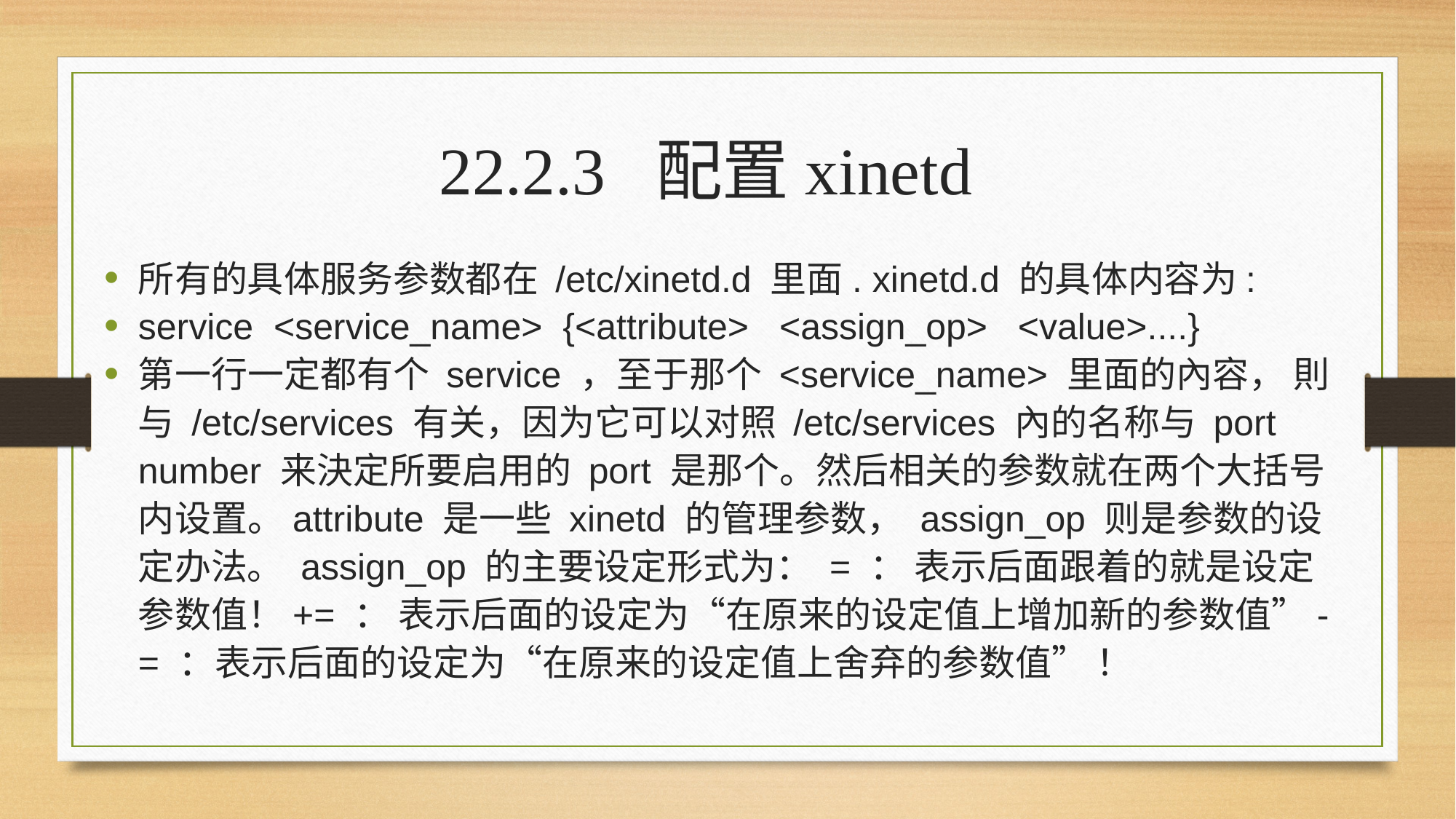

# 22.2.3  配置xinetd
所有的具体服务参数都在 /etc/xinetd.d 里面. xinetd.d 的具体内容为:
service  <service_name>  {<attribute>   <assign_op>   <value>....}
第一行一定都有个 service ，至于那个 <service_name> 里面的內容， 則与 /etc/services 有关，因为它可以对照 /etc/services 內的名称与 port number 来決定所要启用的 port 是那个。然后相关的参数就在两个大括号内设置。attribute 是一些 xinetd 的管理参数， assign_op 则是参数的设定办法。 assign_op 的主要设定形式为： = ： 表示后面跟着的就是设定参数值！+= ： 表示后面的设定为“在原来的设定值上增加新的参数值”-= ：表示后面的设定为“在原来的设定值上舍弃的参数值” ！